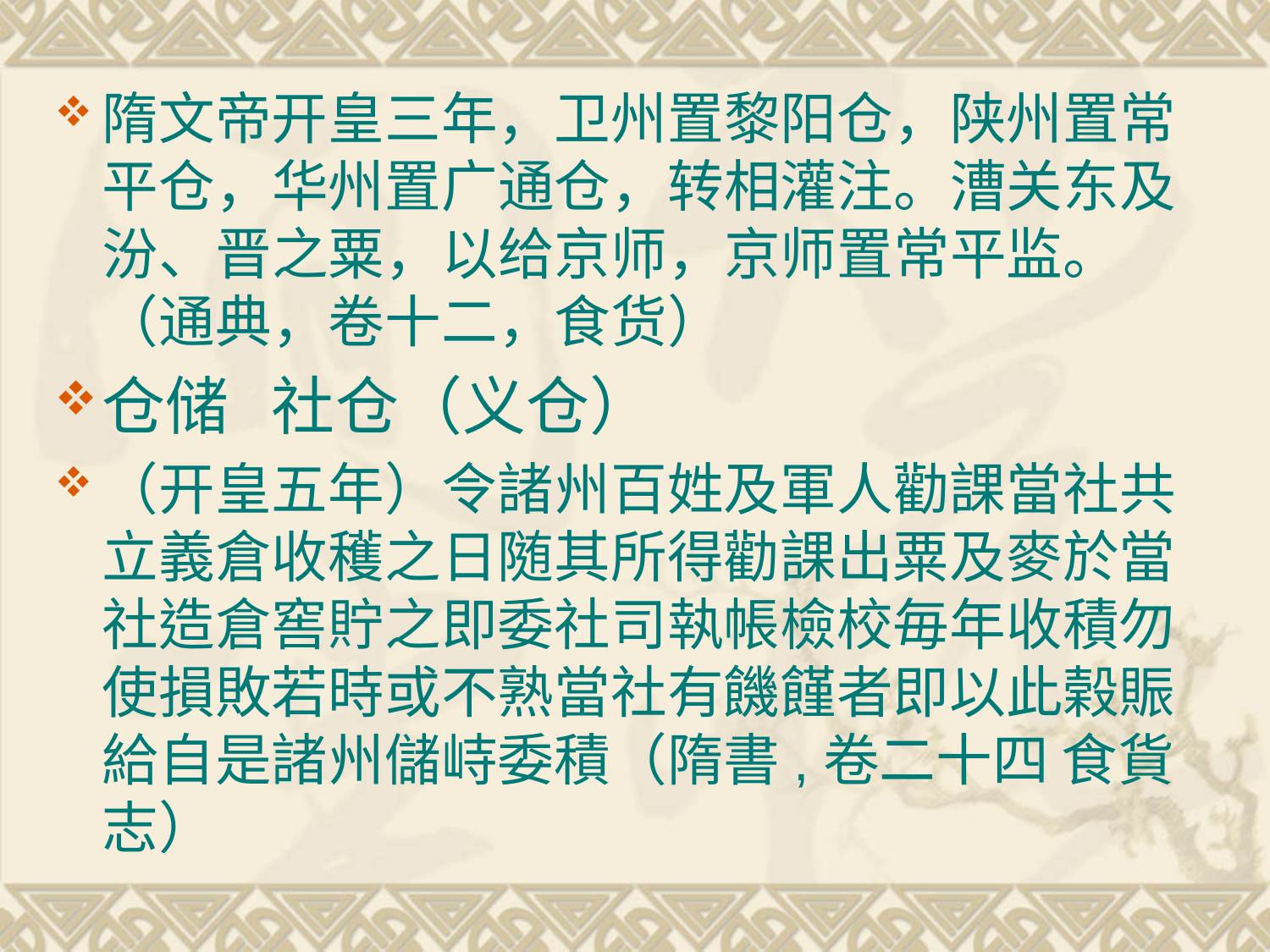

隋文帝开皇三年，卫州置黎阳仓，陕州置常平仓，华州置广通仓，转相灌注。漕关东及汾、晋之粟，以给京师，京师置常平监。（通典，卷十二，食货）
仓储   社仓（义仓）
（开皇五年）令諸州百姓及軍人勸課當社共立義倉收穫之日随其所得勸課出粟及麥於當社造倉窖貯之即委社司執帳檢校毎年收積勿使損敗若時或不熟當社有饑饉者即以此榖賑給自是諸州儲峙委積（隋書,卷二十四 食貨志）